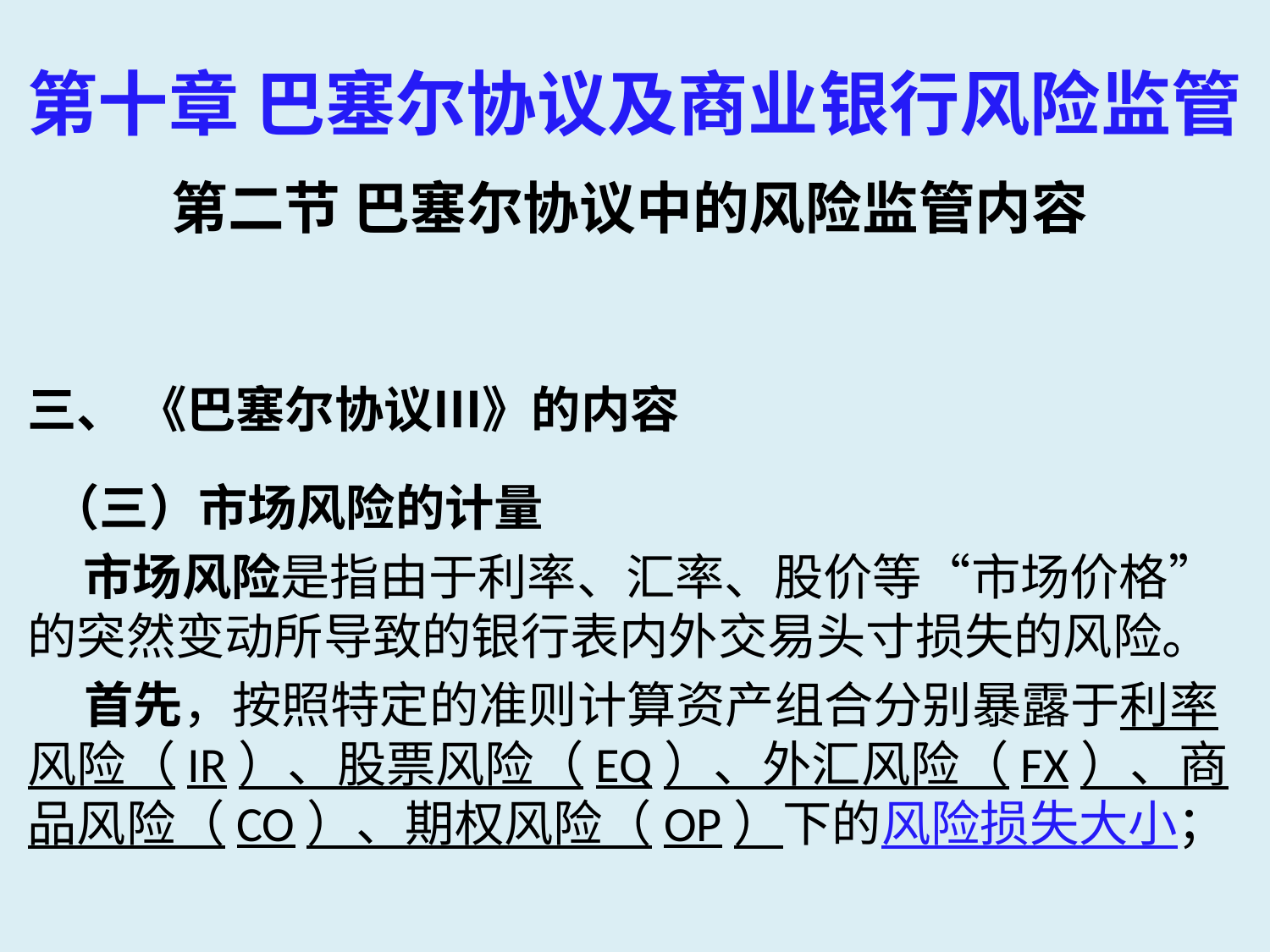

# 第十章 巴塞尔协议及商业银行风险监管
第二节 巴塞尔协议中的风险监管内容

三、 《巴塞尔协议Ⅲ》的内容
 （三）市场风险的计量
    市场风险是指由于利率、汇率、股价等“市场价格”的突然变动所导致的银行表内外交易头寸损失的风险。
    首先，按照特定的准则计算资产组合分别暴露于利率风险（IR）、股票风险（EQ）、外汇风险（FX）、商品风险（CO）、期权风险（OP）下的风险损失大小；
37